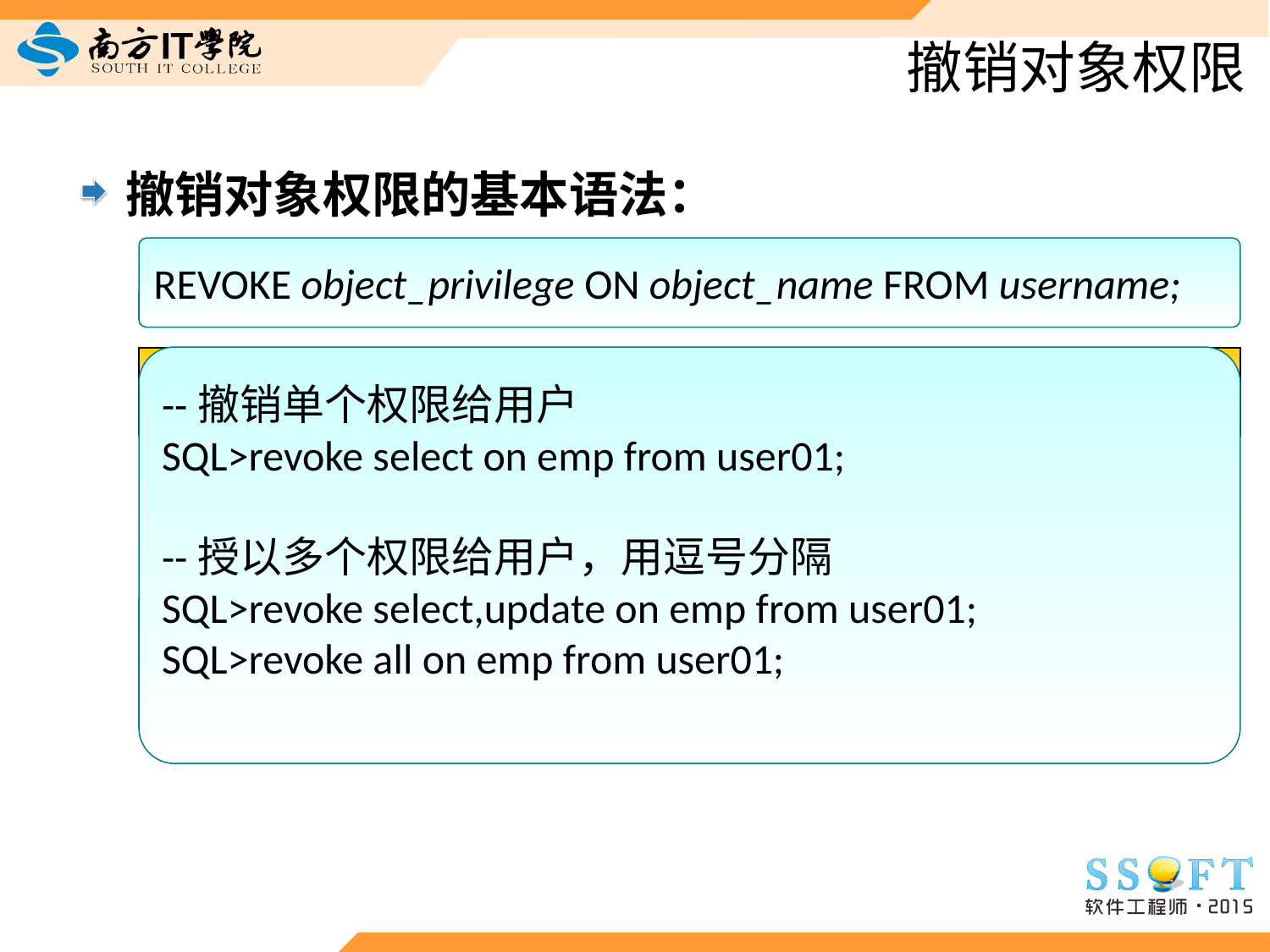

# 撤销对象权限
撤销对象权限的基本语法：
REVOKE object_privilege ON object_name FROM username;
撤销对象权限后，数据库用户不具有数据库对象上的任何权限，对象就好像不存在一样
--撤销单个权限给用户
SQL>revoke select on emp from user01;

--授以多个权限给用户，用逗号分隔
SQL>revoke select,update on emp from user01;
SQL>revoke all on emp from user01;